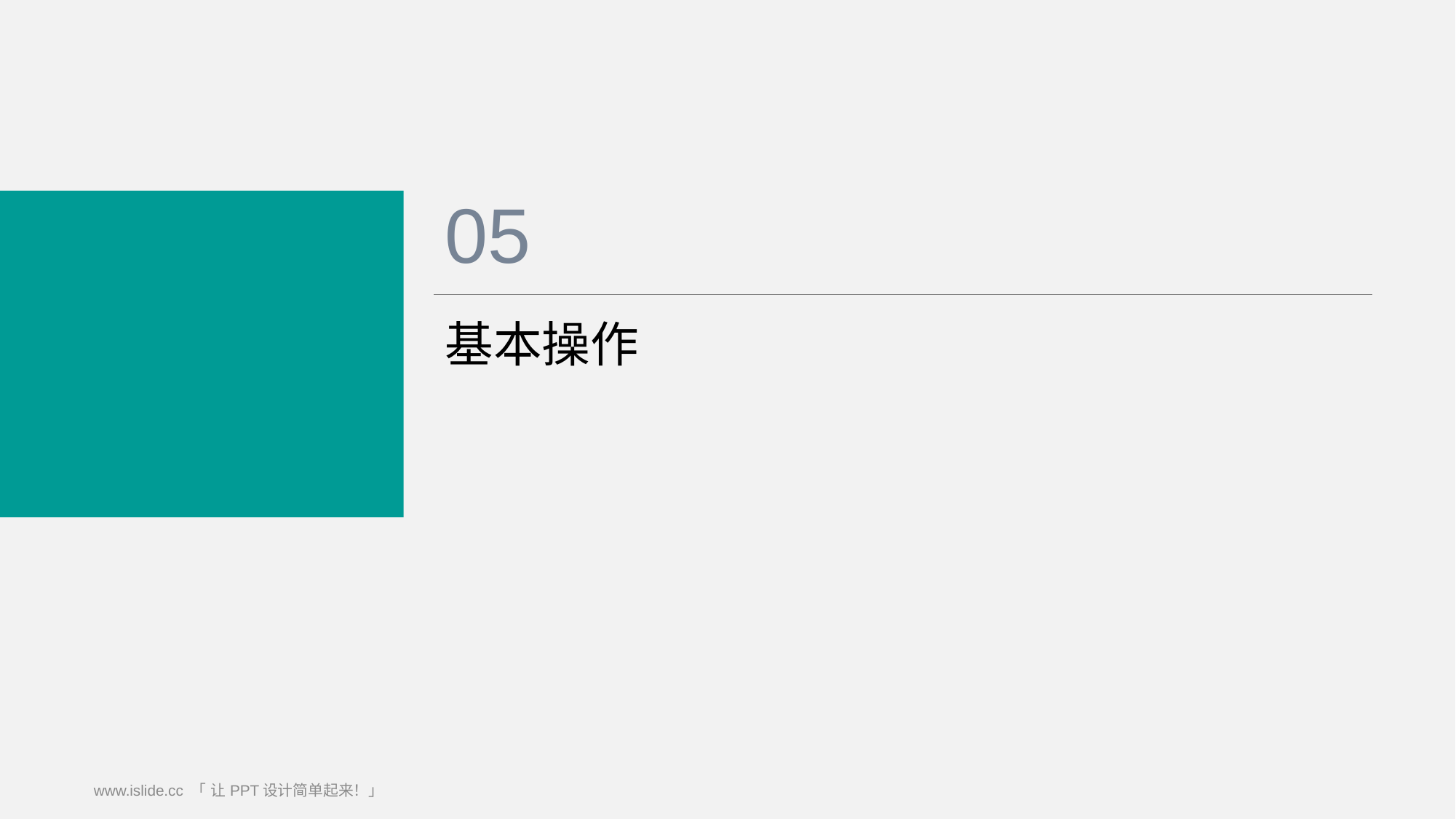

05
# 基本操作

www.islide.cc 「 让PPT设计简单起来！」
20